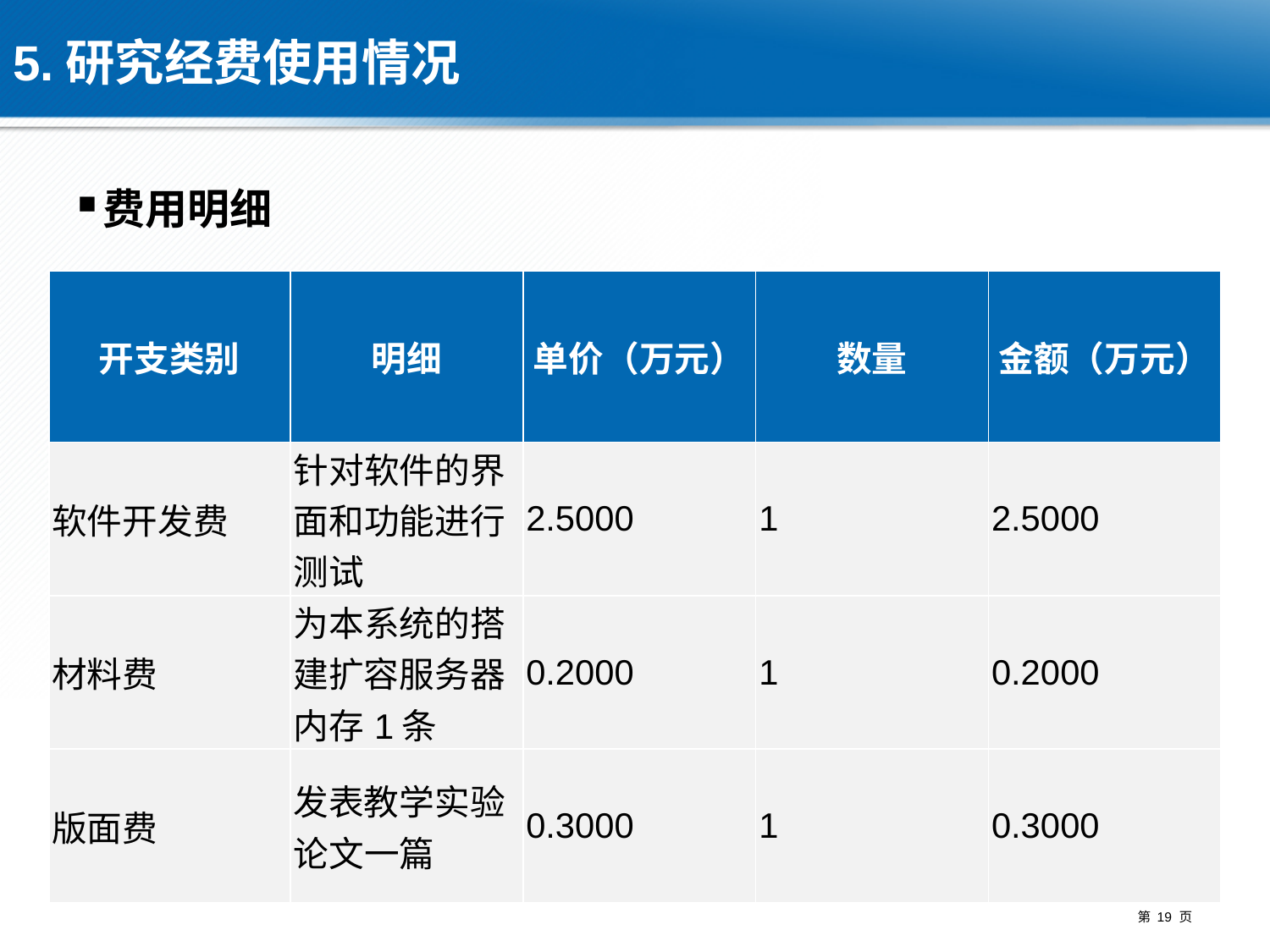

# 5.研究经费使用情况
费用明细
| 开支类别 | 明细 | 单价（万元） | 数量 | 金额（万元） |
| --- | --- | --- | --- | --- |
| 软件开发费 | 针对软件的界面和功能进行测试 | 2.5000 | 1 | 2.5000 |
| 材料费 | 为本系统的搭建扩容服务器内存1条 | 0.2000 | 1 | 0.2000 |
| 版面费 | 发表教学实验论文一篇 | 0.3000 | 1 | 0.3000 |
第 19 页